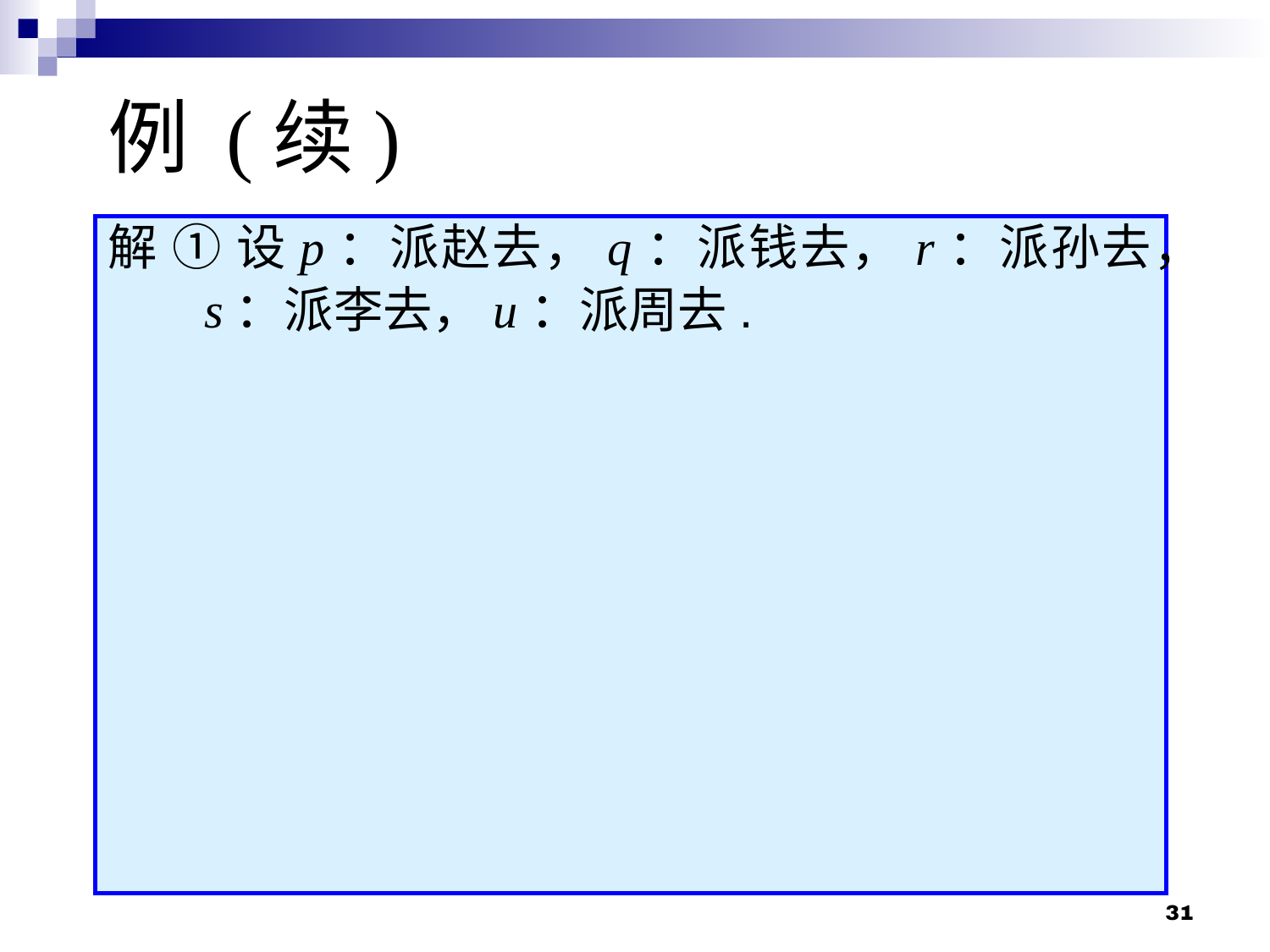

# 例 (续)
解 ① 设p：派赵去，q：派钱去，r：派孙去，
       s：派李去，u：派周去.

31